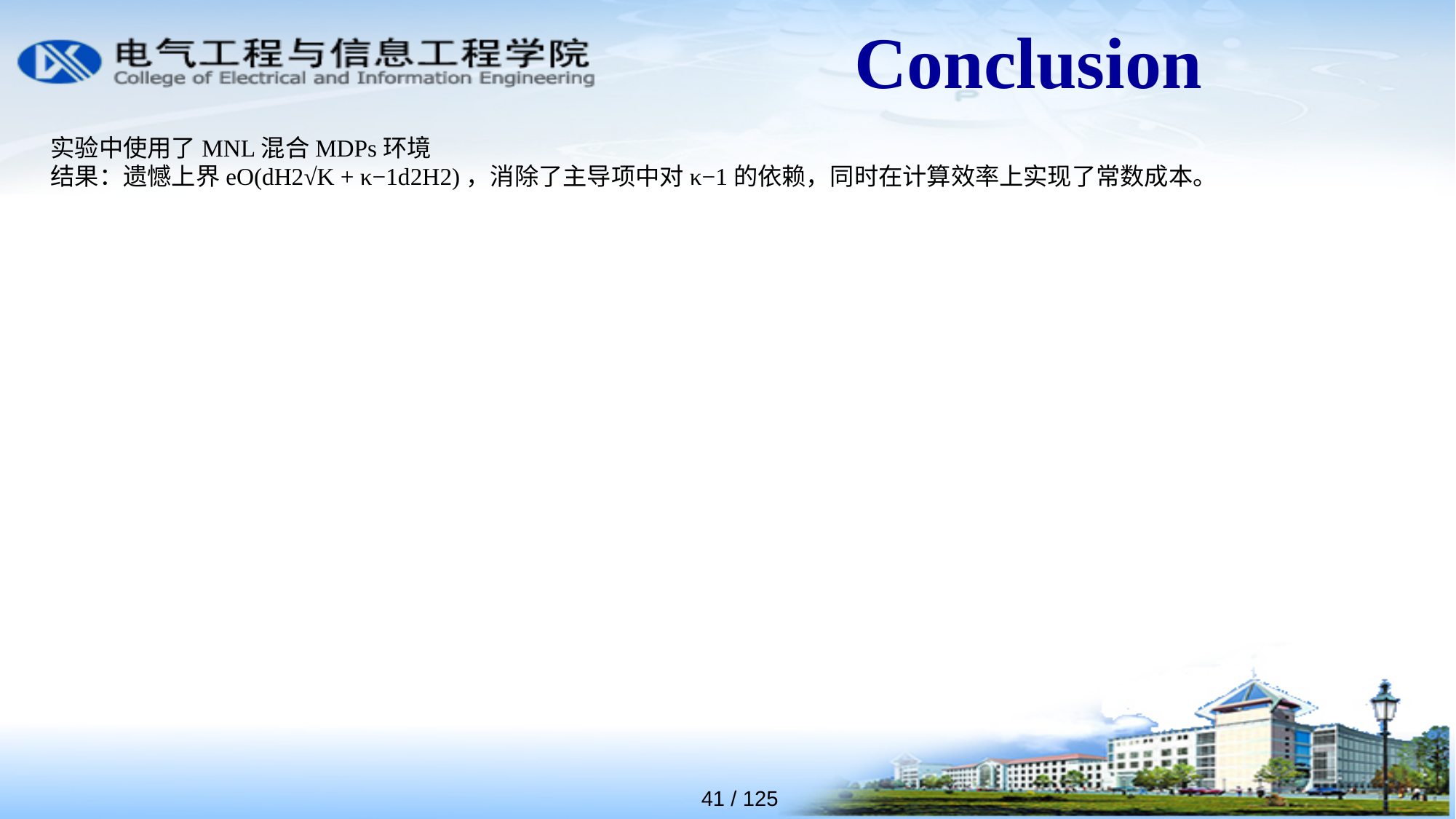

Conclusion
实验中使用了MNL混合MDPs环境
结果：遗憾上界eO(dH2√K + κ−1d2H2)，消除了主导项中对κ−1的依赖，同时在计算效率上实现了常数成本。
41 / 125